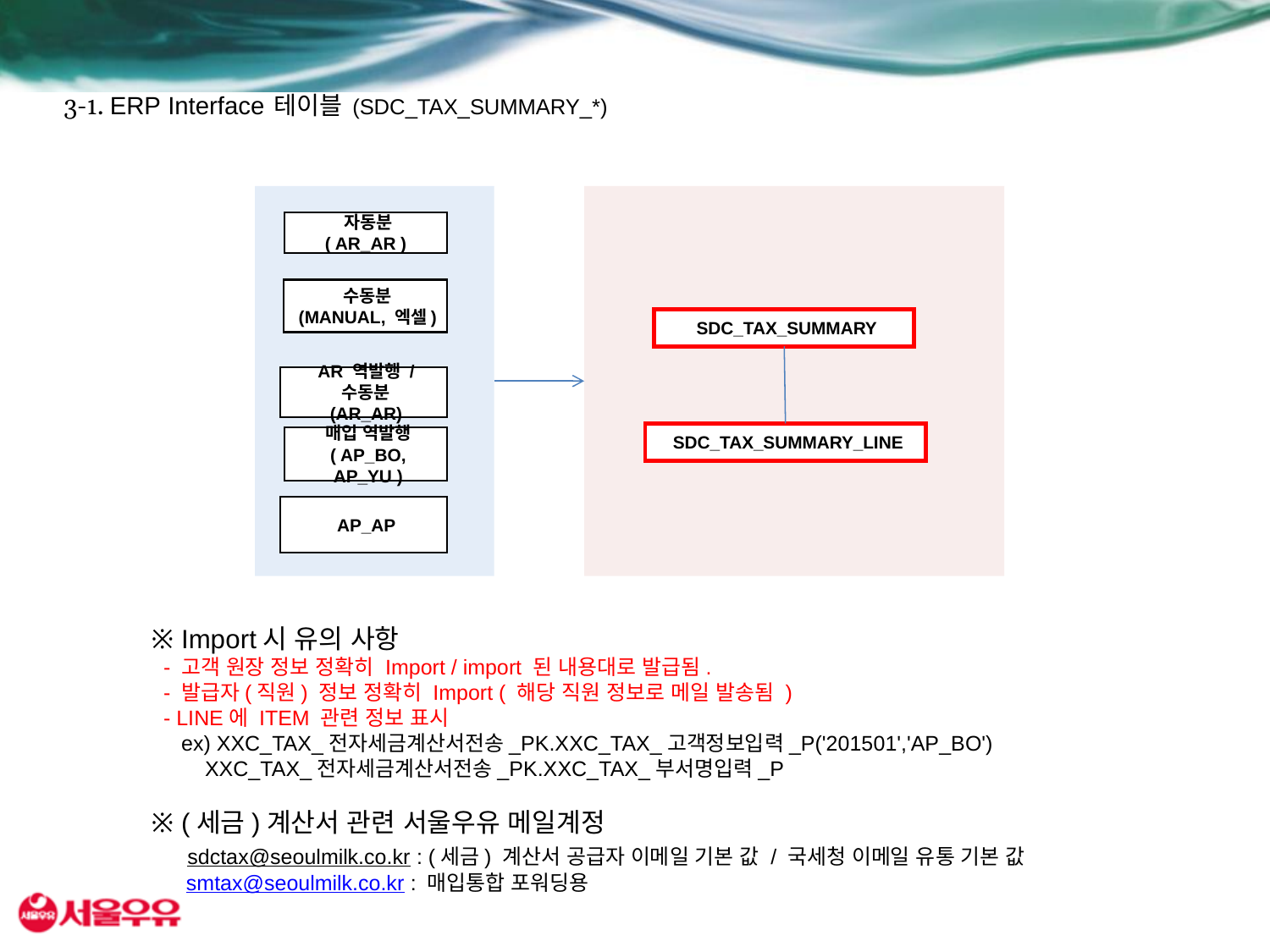

# 3-1. ERP Interface 테이블 (SDC_TAX_SUMMARY_*)

자동분
( AR_AR )
수동분
(MANUAL, 엑셀)
SDC_TAX_SUMMARY
AR 역발행 / 수동분
(AR_AR)
SDC_TAX_SUMMARY_LINE
매입 역발행
( AP_BO, AP_YU )
AP_AP
※ Import시 유의 사항
  - 고객 원장 정보 정확히 Import / import 된 내용대로 발급됨.
  - 발급자(직원) 정보 정확히 Import ( 해당 직원 정보로 메일 발송됨 )
  - LINE에 ITEM 관련 정보 표시
     ex) XXC_TAX_전자세금계산서전송_PK.XXC_TAX_고객정보입력_P('201501','AP_BO')
         XXC_TAX_전자세금계산서전송_PK.XXC_TAX_부서명입력_P

※ (세금)계산서 관련 서울우유 메일계정
    sdctax@seoulmilk.co.kr : (세금) 계산서 공급자 이메일 기본 값 / 국세청 이메일 유통 기본 값
     smtax@seoulmilk.co.kr : 매입통합 포워딩용